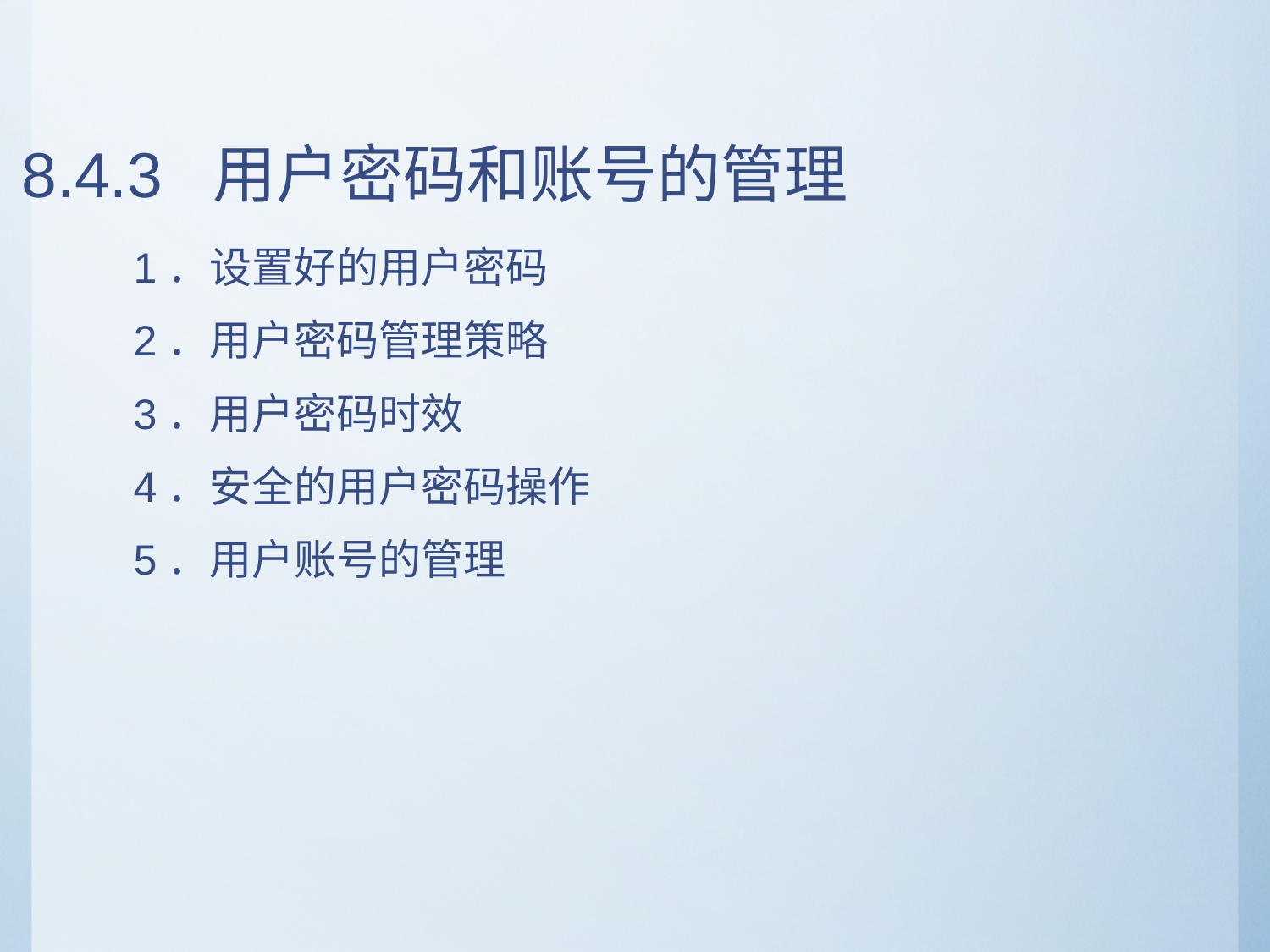

# 8.4.3  用户密码和账号的管理
1．设置好的用户密码
2．用户密码管理策略
3．用户密码时效
4．安全的用户密码操作
5．用户账号的管理